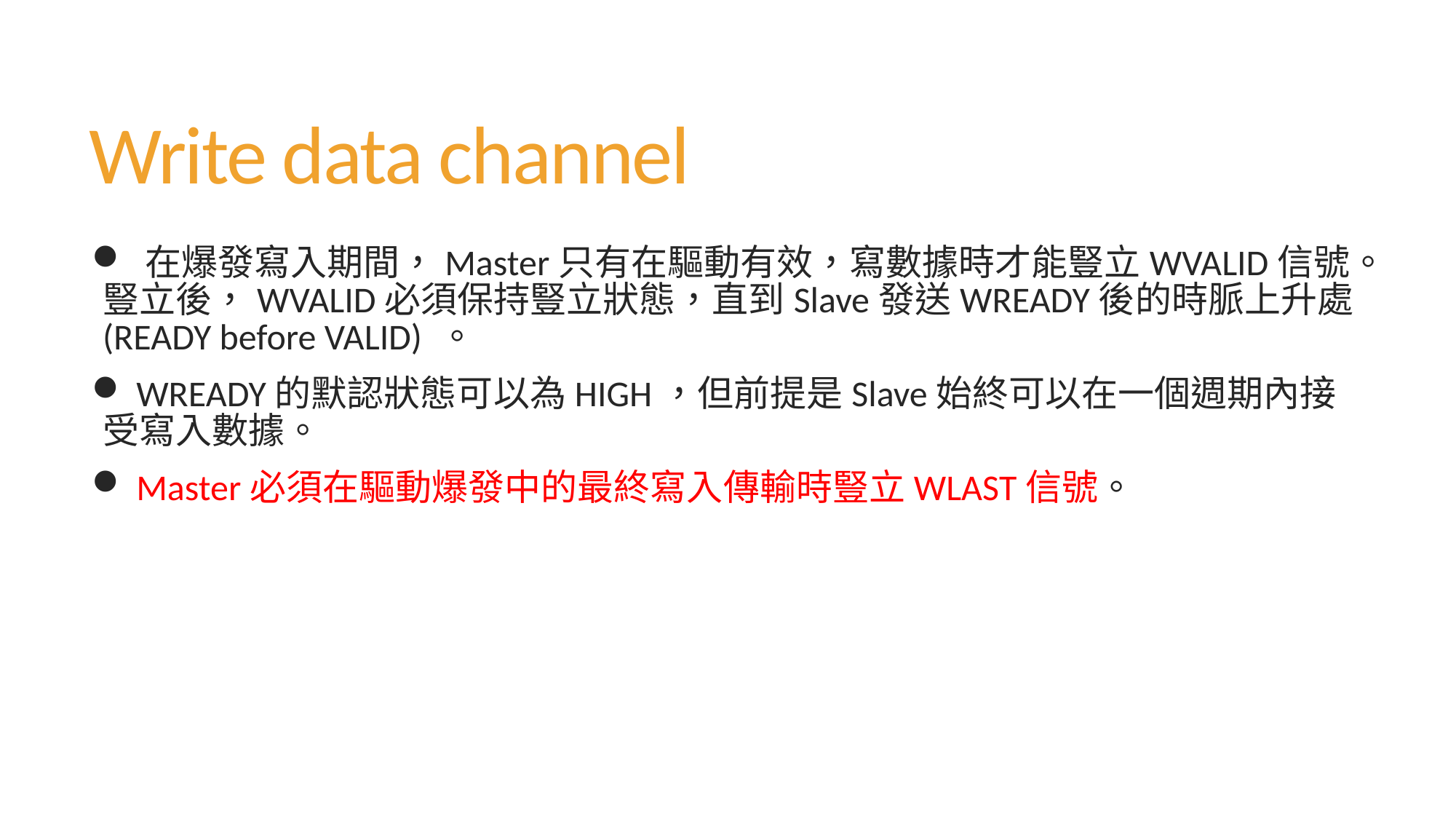

# Write data channel
 在爆發寫入期間，Master只有在驅動有效，寫數據時才能豎立WVALID信號。豎立後，WVALID必須保持豎立狀態，直到Slave發送WREADY後的時脈上升處(READY before VALID) 。
 WREADY的默認狀態可以為HIGH，但前提是Slave始終可以在一個週期內接受寫入數據。
 Master必須在驅動爆發中的最終寫入傳輸時豎立WLAST信號。